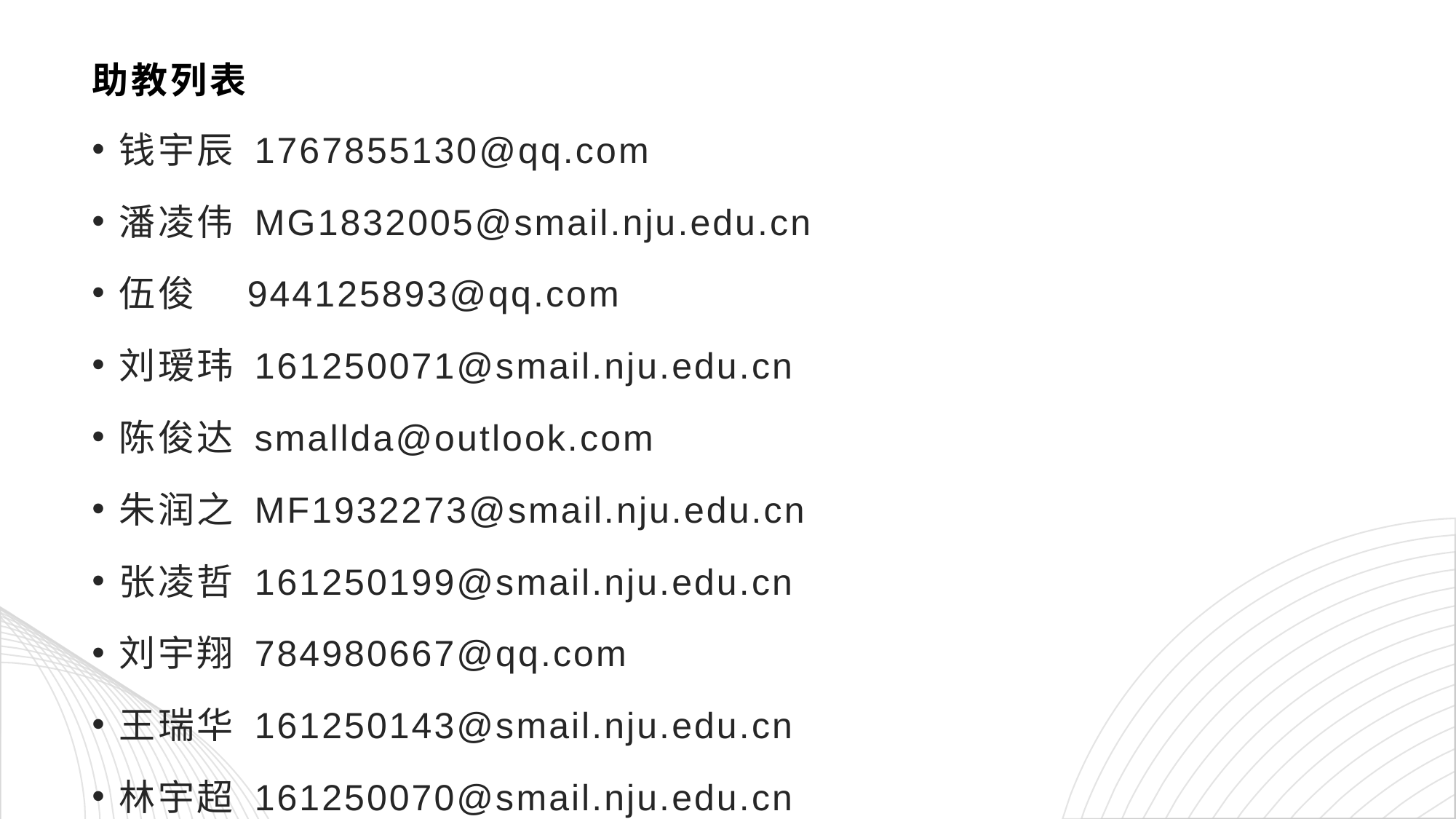

# 助教列表
钱宇辰 1767855130@qq.com
潘凌伟 MG1832005@smail.nju.edu.cn
伍俊    944125893@qq.com
刘瑷玮 161250071@smail.nju.edu.cn
陈俊达 smallda@outlook.com
朱润之 MF1932273@smail.nju.edu.cn
张凌哲 161250199@smail.nju.edu.cn
刘宇翔 784980667@qq.com
王瑞华 161250143@smail.nju.edu.cn
林宇超 161250070@smail.nju.edu.cn